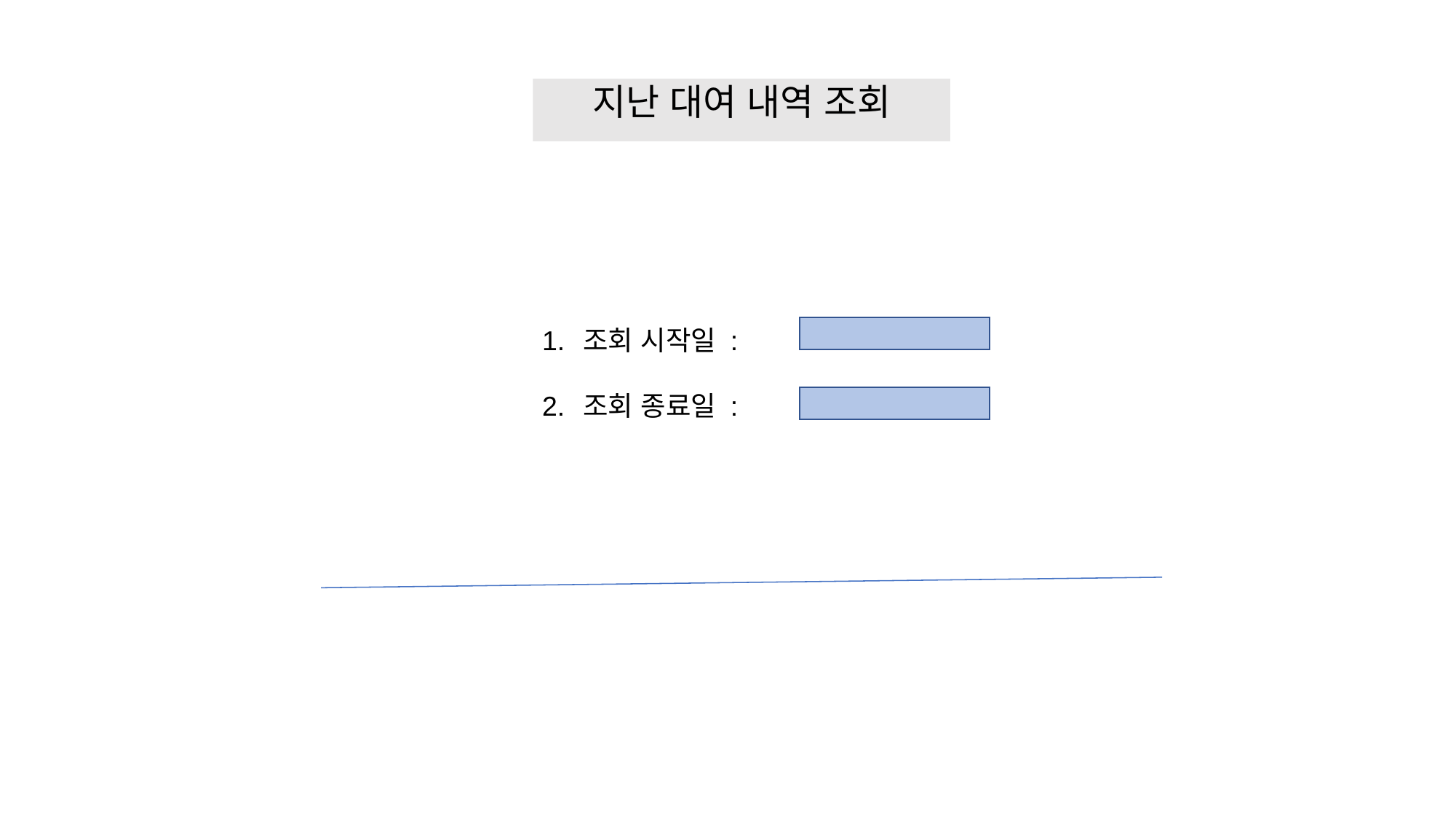

지난 대여 내역 조회
조회 시작일 :

조회 종료일 :